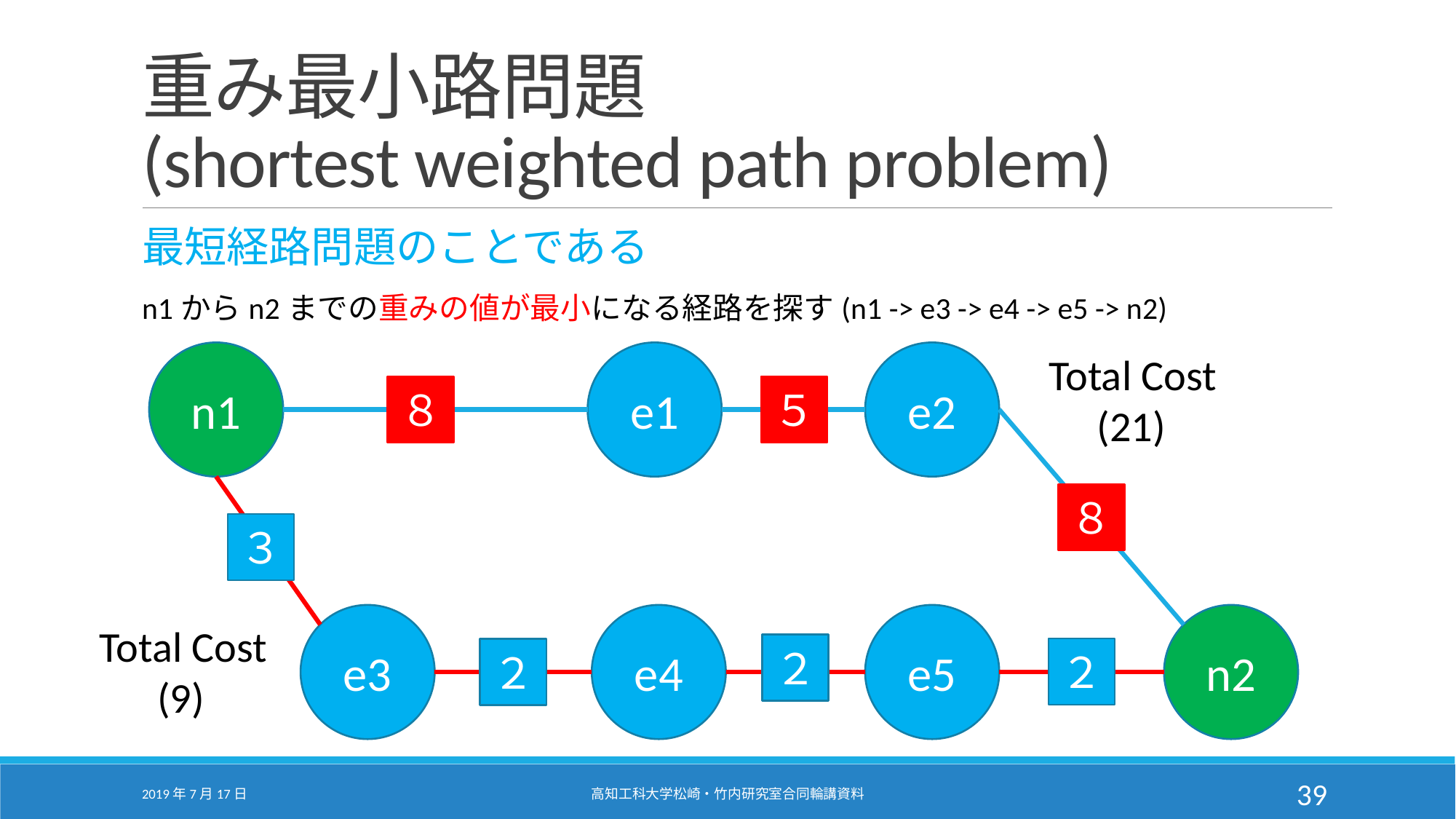

# 重み最小路問題 (shortest weighted path problem)
最短経路問題のことである
n1からn2までの重みの値が最小になる経路を探す(n1 -> e3 -> e4 -> e5 -> n2)
n1
e1
e2
Total Cost
     (21)
８
５
８
３
e3
e4
e5
n2
Total Cost
      (9)
２
２
２
2019年7月17日
高知工科大学松崎・竹内研究室合同輪講資料
39